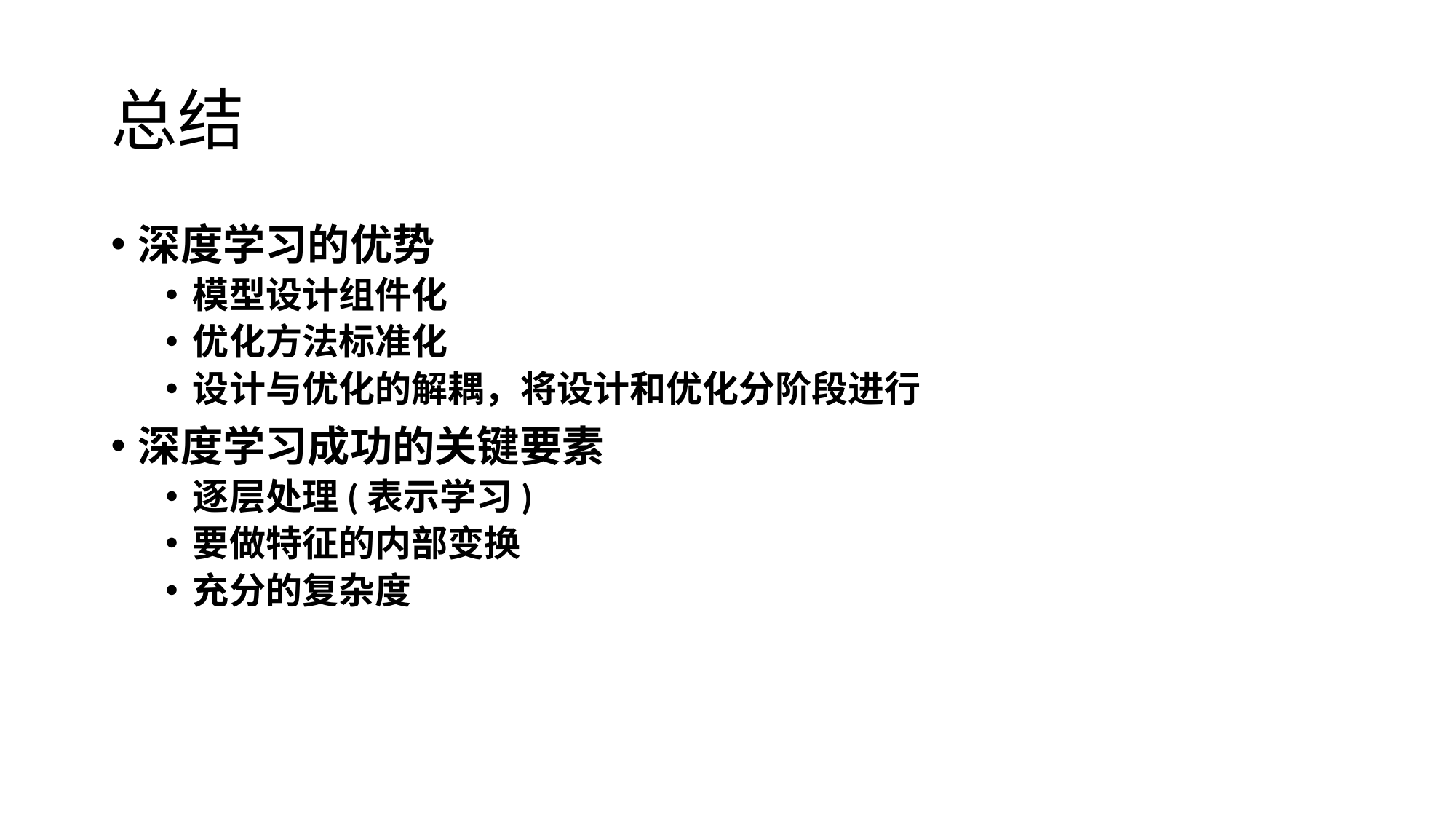

# 总结
深度学习的优势
模型设计组件化
优化方法标准化
设计与优化的解耦，将设计和优化分阶段进行
深度学习成功的关键要素
逐层处理(表示学习)
要做特征的内部变换
充分的复杂度